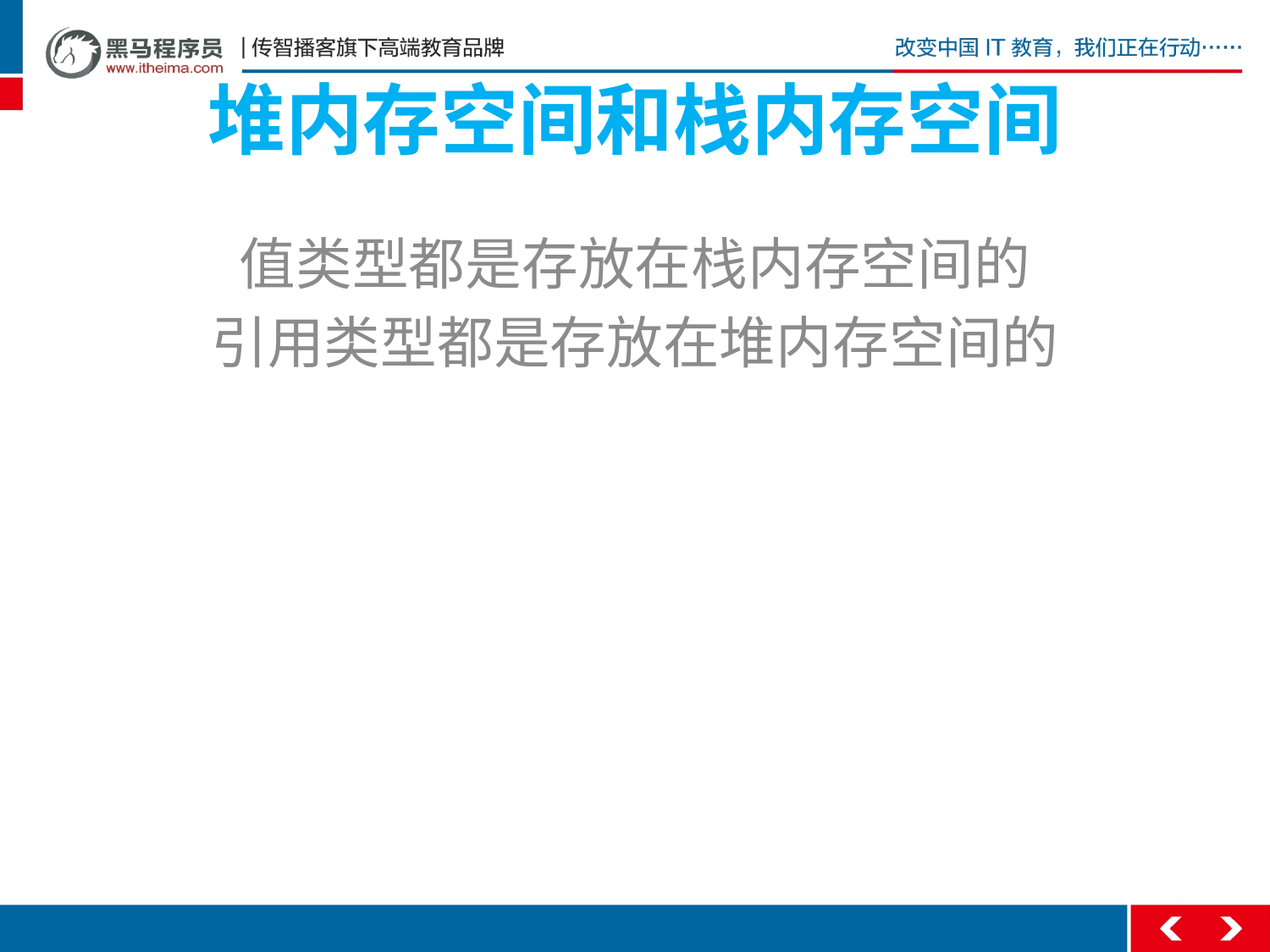

# 堆内存空间和栈内存空间
值类型都是存放在栈内存空间的
引用类型都是存放在堆内存空间的